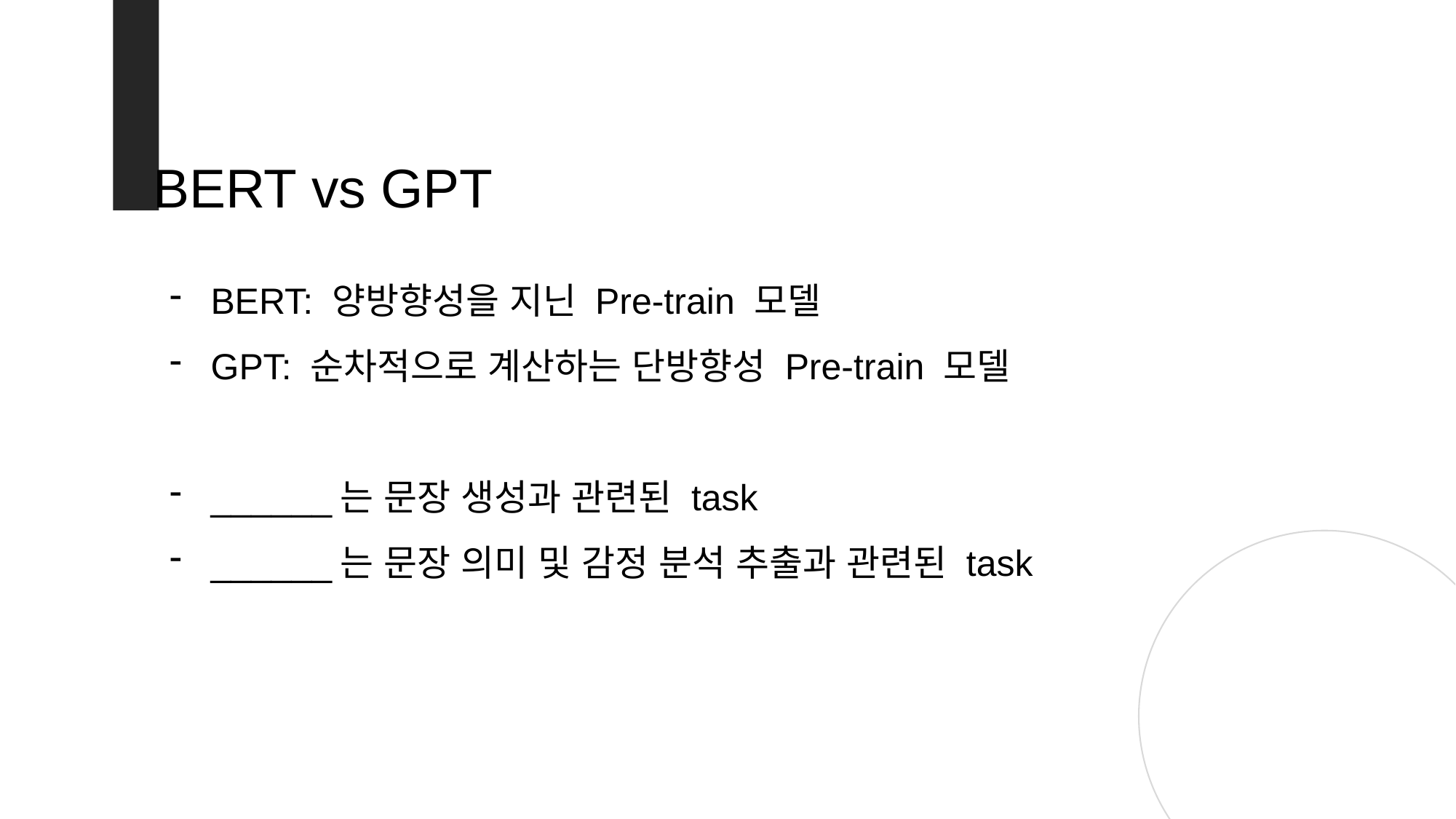

BERT vs GPT
BERT: 양방향성을 지닌 Pre-train 모델
GPT: 순차적으로 계산하는 단방향성 Pre-train 모델

______는 문장 생성과 관련된 task
______는 문장 의미 및 감정 분석 추출과 관련된 task